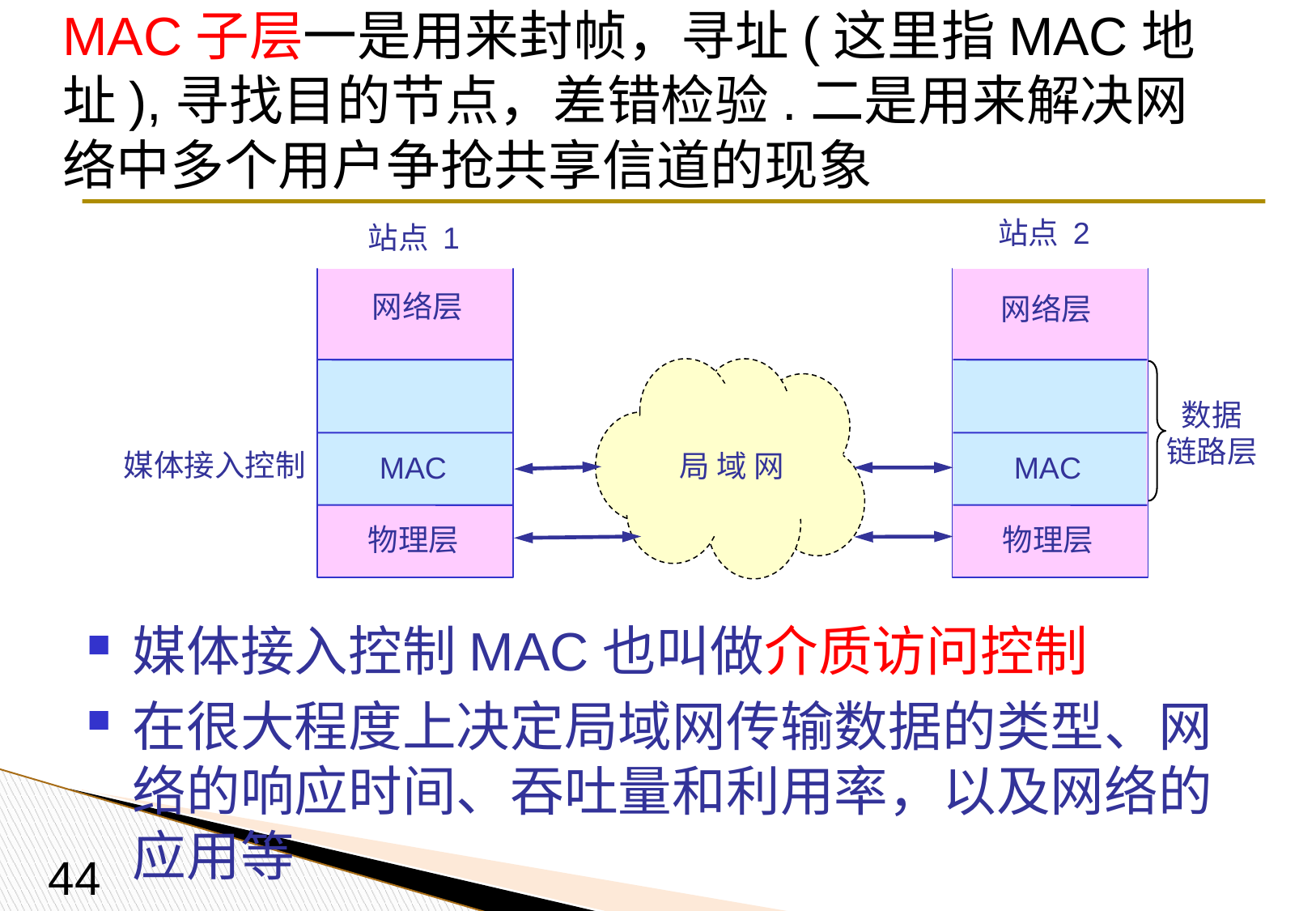

# MAC子层一是用来封帧，寻址(这里指MAC地址),寻找目的节点，差错检验.二是用来解决网络中多个用户争抢共享信道的现象
站点 2
站点 1

网络层
网络层

数据
链路层

媒体接入控制
MAC
MAC

局 域 网

物理层
物理层

媒体接入控制MAC也叫做介质访问控制
在很大程度上决定局域网传输数据的类型、网络的响应时间、吞吐量和利用率，以及网络的应用等
44